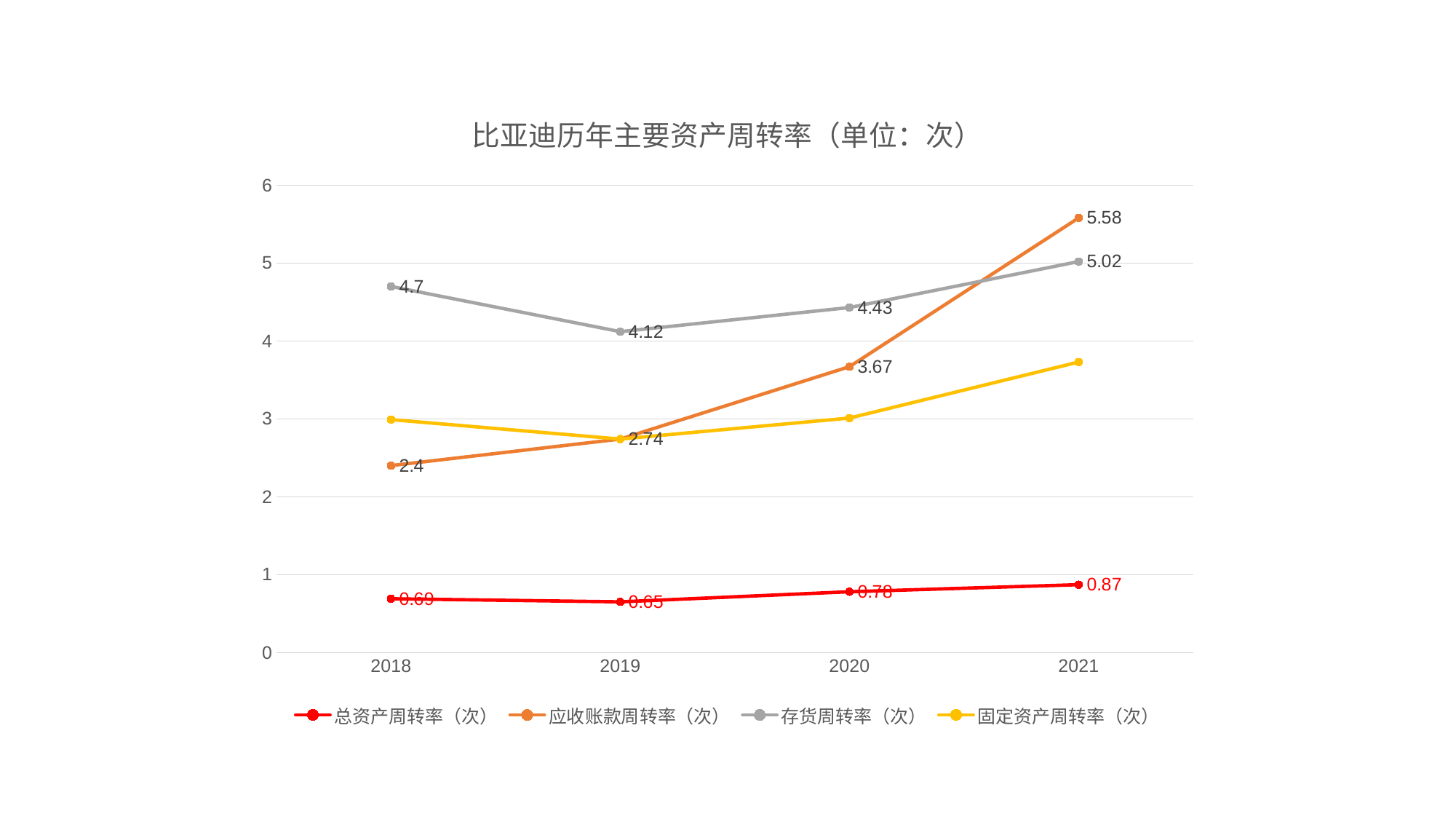

### Chart: 比亚迪历年主要资产周转率（单位：次）

| Category | 总资产周转率（次） | 应收账款周转率（次） | 存货周转率（次） | 固定资产周转率（次） |
|---|---|---|---|---|
| 2018 | 0.69 | 2.4 | 4.7 | 2.99 |
| 2019 | 0.65 | 2.74 | 4.12 | 2.74 |
| 2020 | 0.78 | 3.67 | 4.43 | 3.01 |
| 2021 | 0.87 | 5.58 | 5.02 | 3.73 |